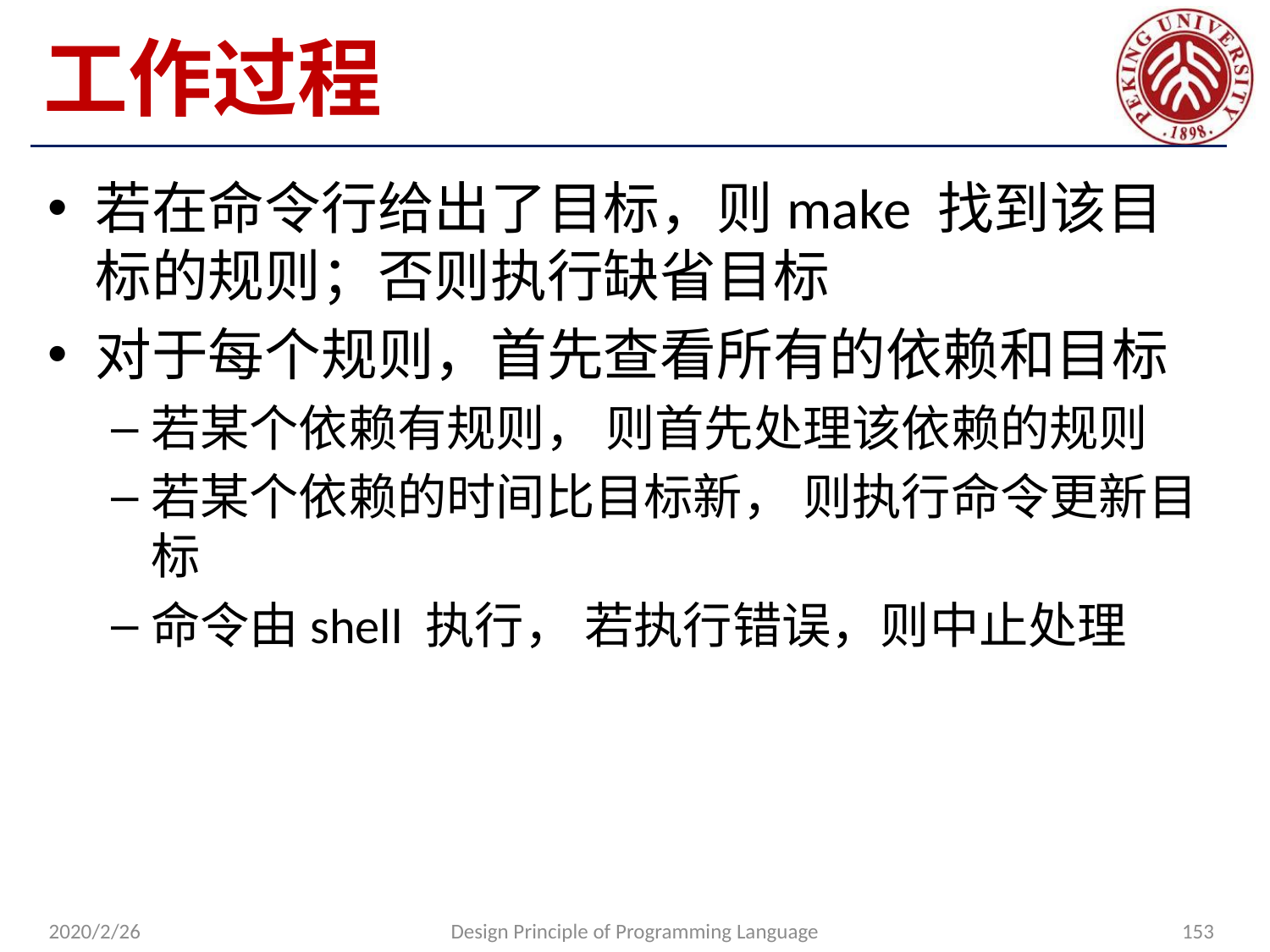

# 工作过程
若在命令行给出了目标，则make 找到该目标的规则；否则执行缺省目标
对于每个规则，首先查看所有的依赖和目标
若某个依赖有规则， 则首先处理该依赖的规则
若某个依赖的时间比目标新， 则执行命令更新目标
命令由shell 执行， 若执行错误，则中止处理
2020/2/26
Design Principle of Programming Language
153